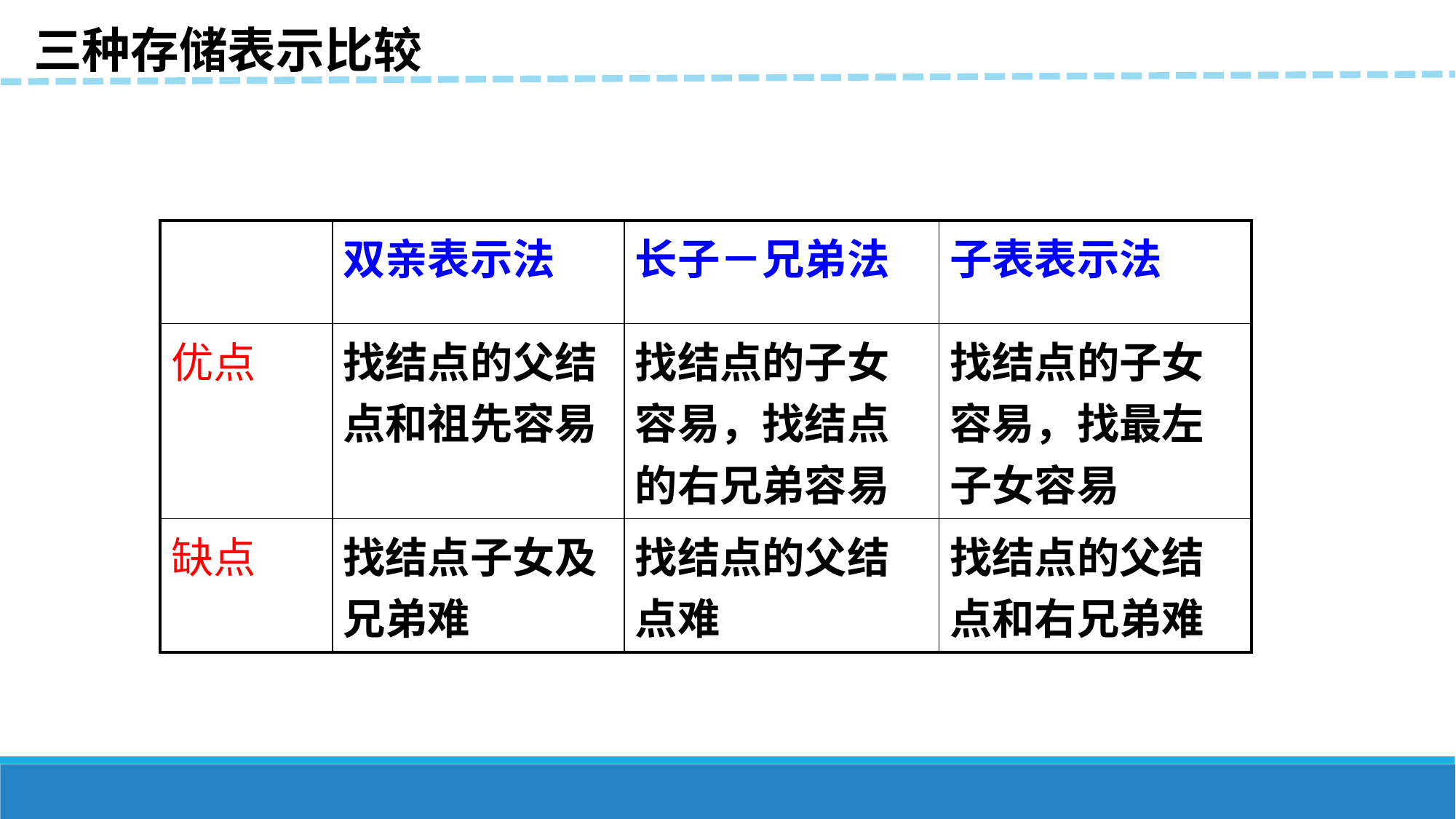

三种存储表示比较
|  | 双亲表示法 | 长子－兄弟法 | 子表表示法 |
| --- | --- | --- | --- |
| 优点 | 找结点的父结点和祖先容易 | 找结点的子女容易，找结点的右兄弟容易 | 找结点的子女容易，找最左子女容易 |
| 缺点 | 找结点子女及兄弟难 | 找结点的父结点难 | 找结点的父结点和右兄弟难 |